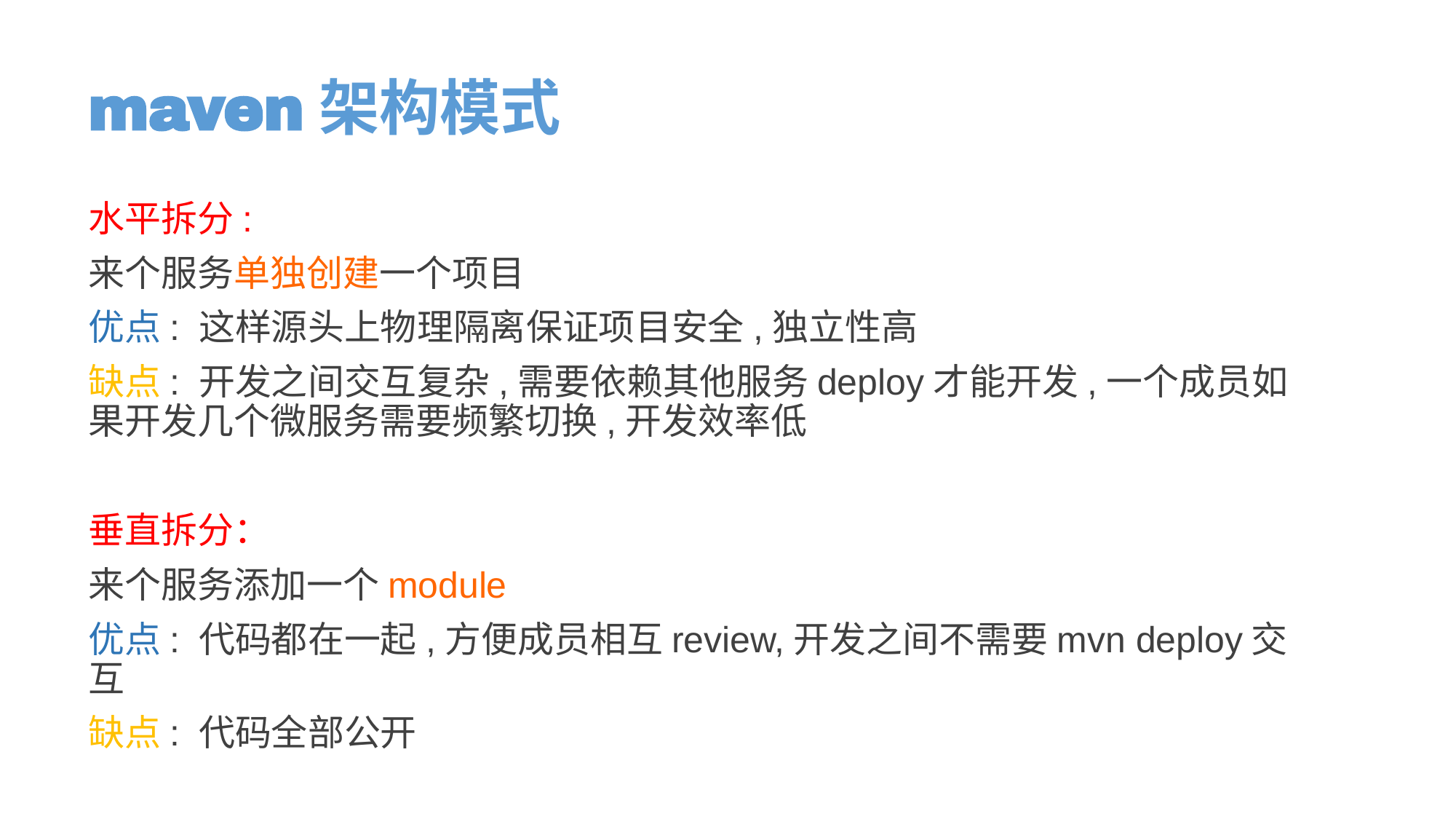

# maven架构模式

水平拆分:
来个服务单独创建一个项目
优点: 这样源头上物理隔离保证项目安全,独立性高
缺点: 开发之间交互复杂,需要依赖其他服务deploy才能开发,一个成员如果开发几个微服务需要频繁切换,开发效率低

垂直拆分：
来个服务添加一个module
优点: 代码都在一起,方便成员相互review,开发之间不需要mvn deploy交互
缺点: 代码全部公开